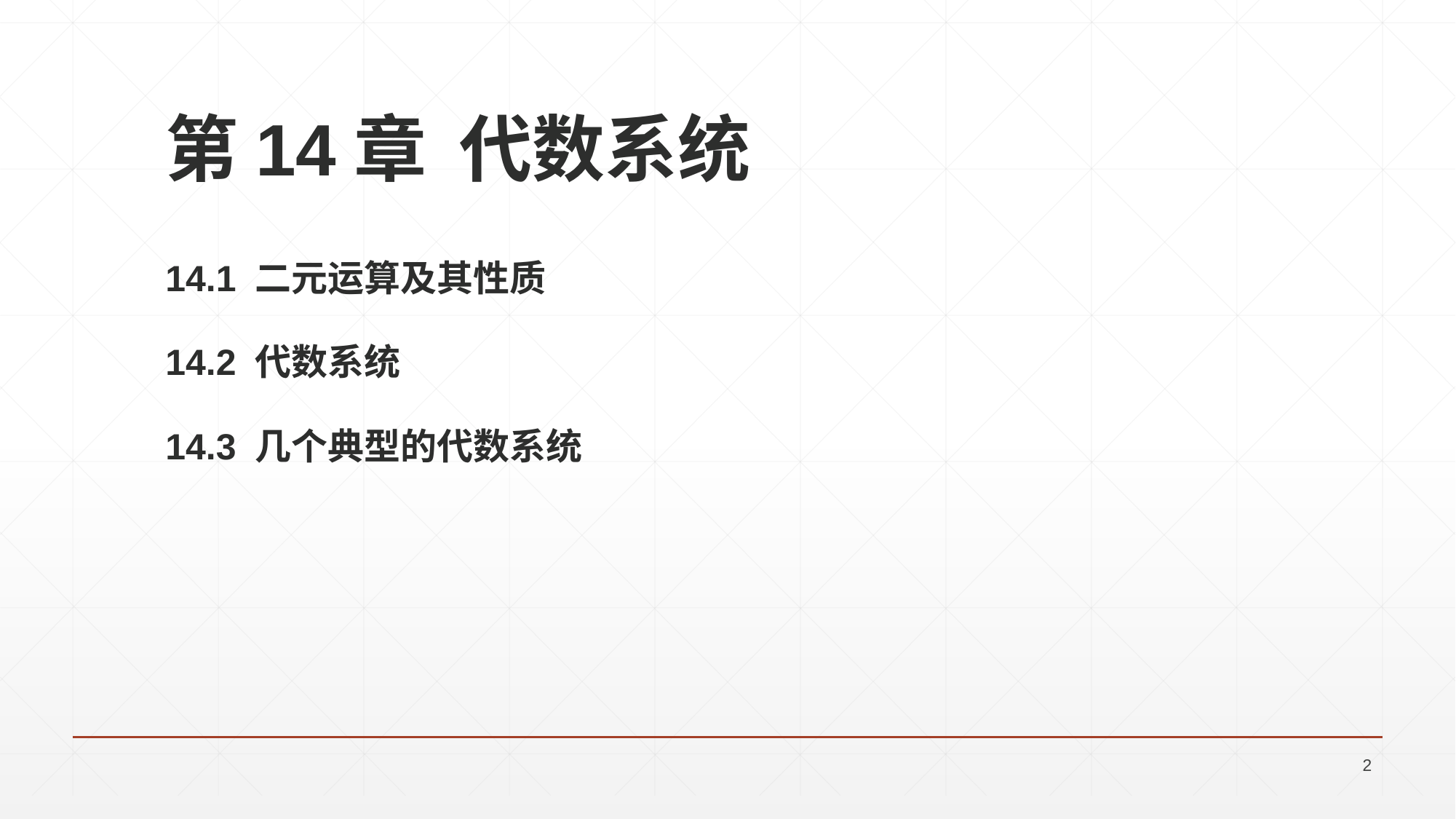

第14章  代数系统
14.1 二元运算及其性质
14.2 代数系统
14.3 几个典型的代数系统

2